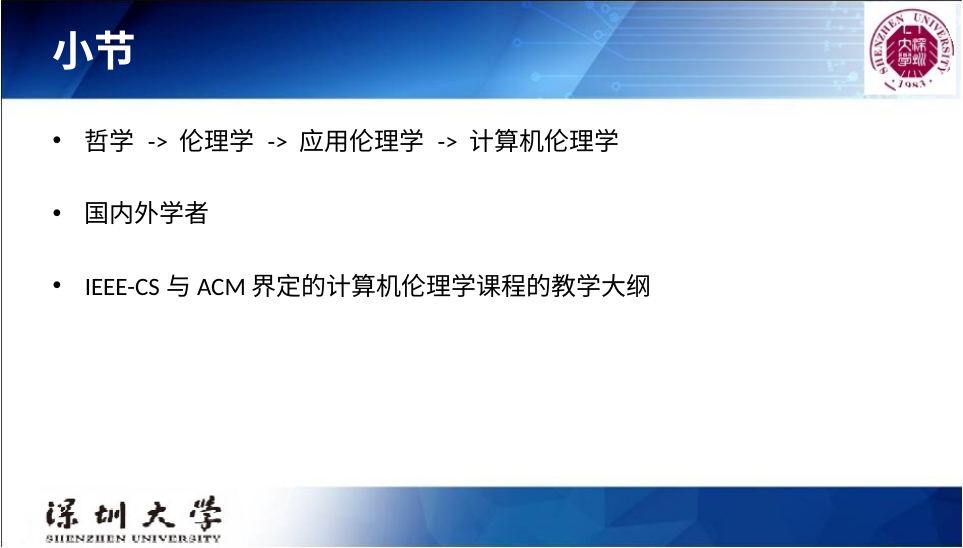

# 小节
哲学 -> 伦理学 -> 应用伦理学 -> 计算机伦理学

国内外学者

IEEE-CS与ACM界定的计算机伦理学课程的教学大纲
27